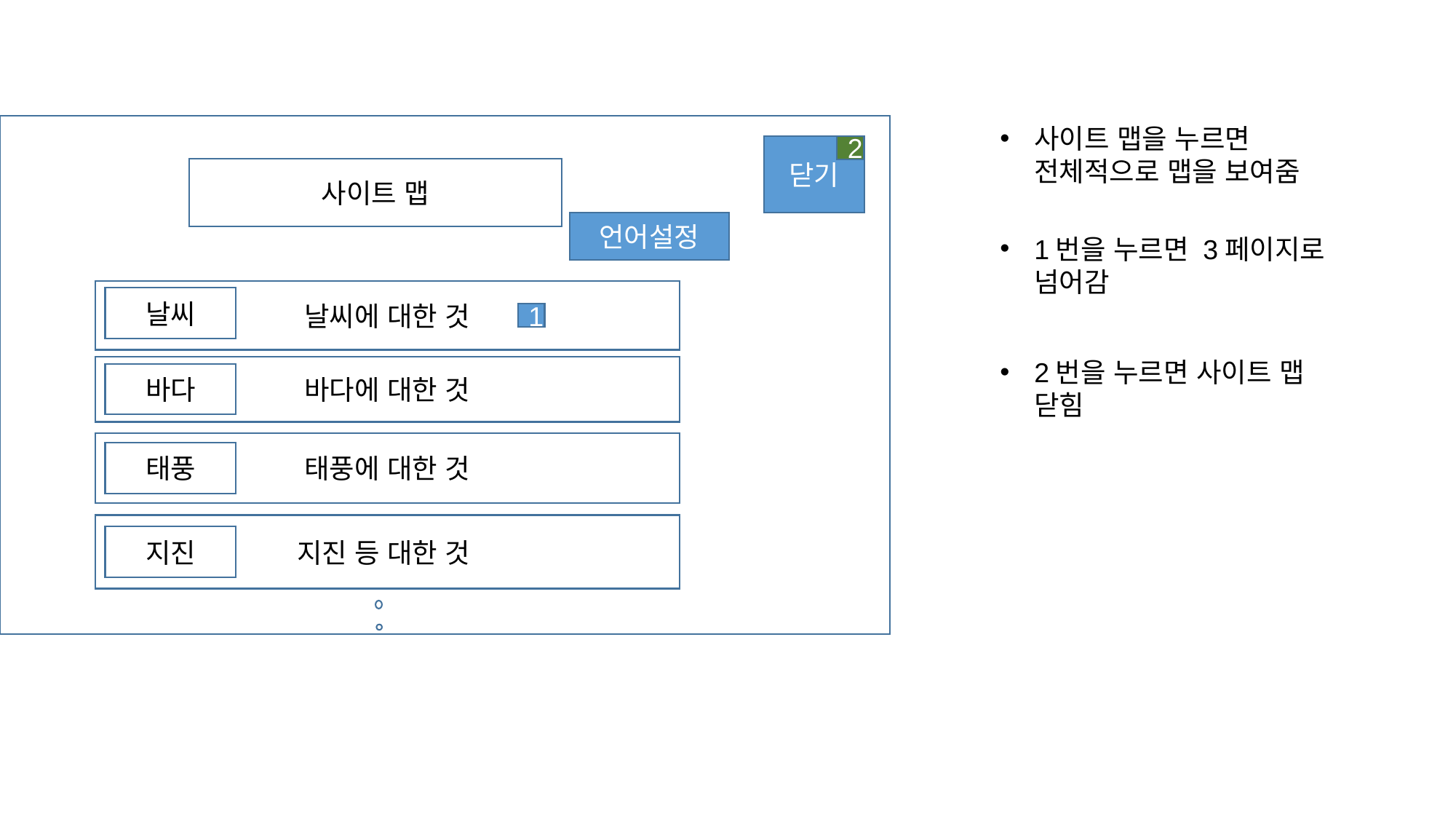

사이트 맵을 누르면 전체적으로 맵을 보여줌
닫기
2
사이트 맵
언어설정
1번을 누르면 3페이지로 넘어감
날씨에 대한 것
날씨
1
2번을 누르면 사이트 맵 닫힘
바다에 대한 것
바다
태풍에 대한 것
태풍
지진 등 대한 것
지진